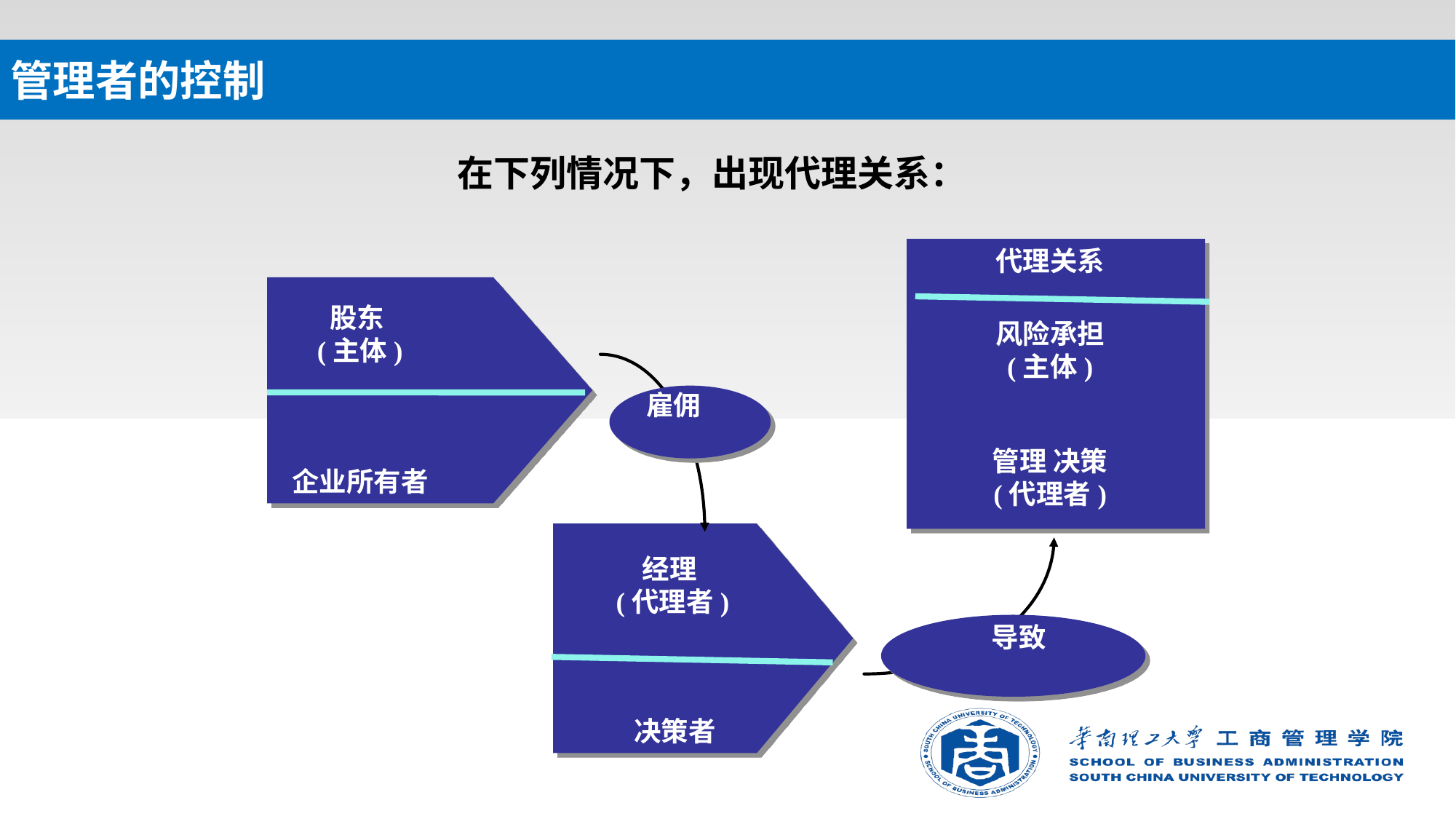

# 管理者的控制
在下列情况下，出现代理关系：
代理关系

股东
(主体)

风险承担
(主体)

雇佣

管理 决策
(代理者)
企业所有者

经理
(代理者)

导致

决策者